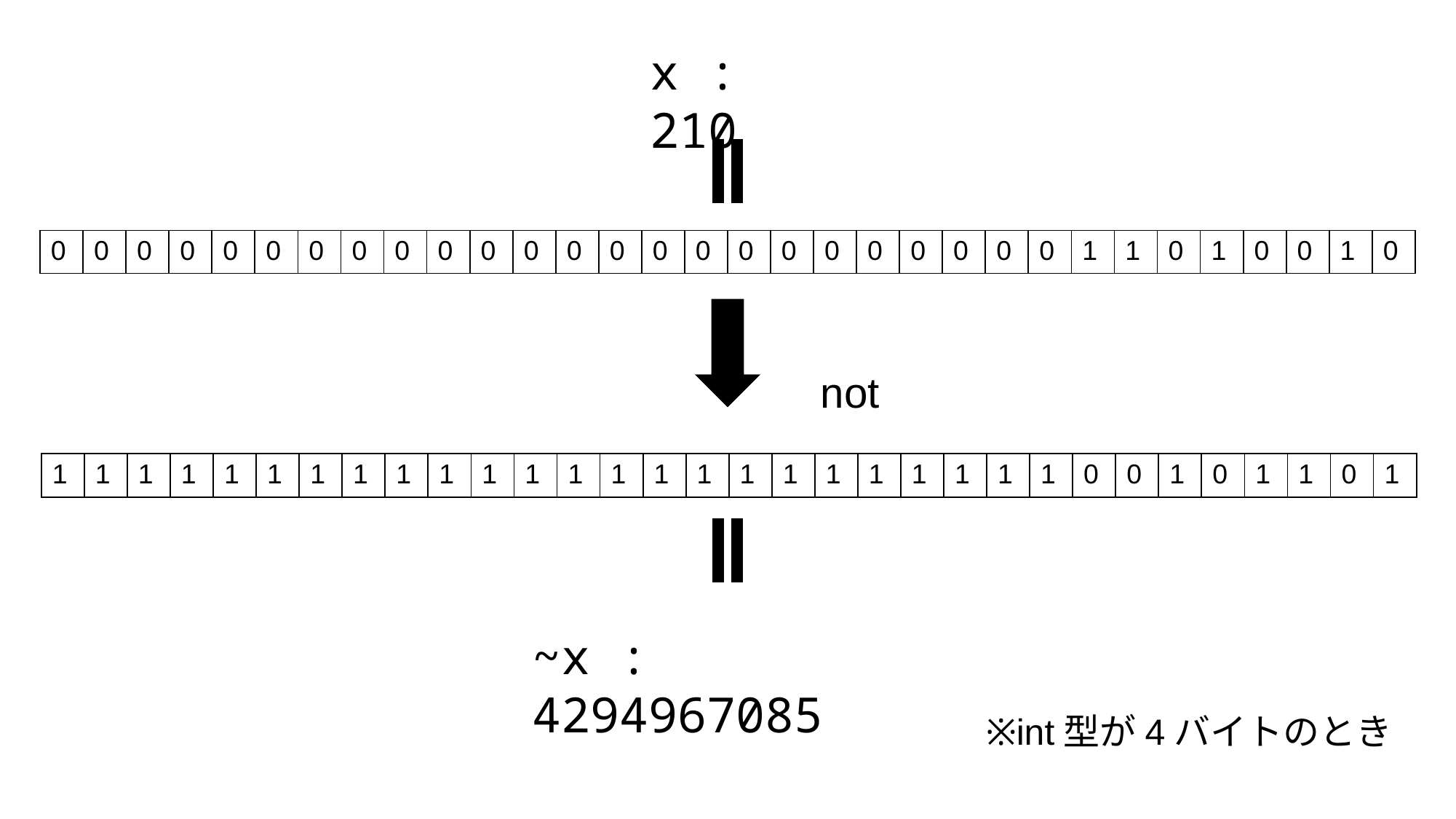

x : 210

| 0 | 0 | 0 | 0 | 0 | 0 | 0 | 0 | 0 | 0 | 0 | 0 | 0 | 0 | 0 | 0 | 0 | 0 | 0 | 0 | 0 | 0 | 0 | 0 | 1 | 1 | 0 | 1 | 0 | 0 | 1 | 0 |
| --- | --- | --- | --- | --- | --- | --- | --- | --- | --- | --- | --- | --- | --- | --- | --- | --- | --- | --- | --- | --- | --- | --- | --- | --- | --- | --- | --- | --- | --- | --- | --- |

not
| 1 | 1 | 1 | 1 | 1 | 1 | 1 | 1 | 1 | 1 | 1 | 1 | 1 | 1 | 1 | 1 | 1 | 1 | 1 | 1 | 1 | 1 | 1 | 1 | 0 | 0 | 1 | 0 | 1 | 1 | 0 | 1 |
| --- | --- | --- | --- | --- | --- | --- | --- | --- | --- | --- | --- | --- | --- | --- | --- | --- | --- | --- | --- | --- | --- | --- | --- | --- | --- | --- | --- | --- | --- | --- | --- |

~x : 4294967085
※int型が4バイトのとき